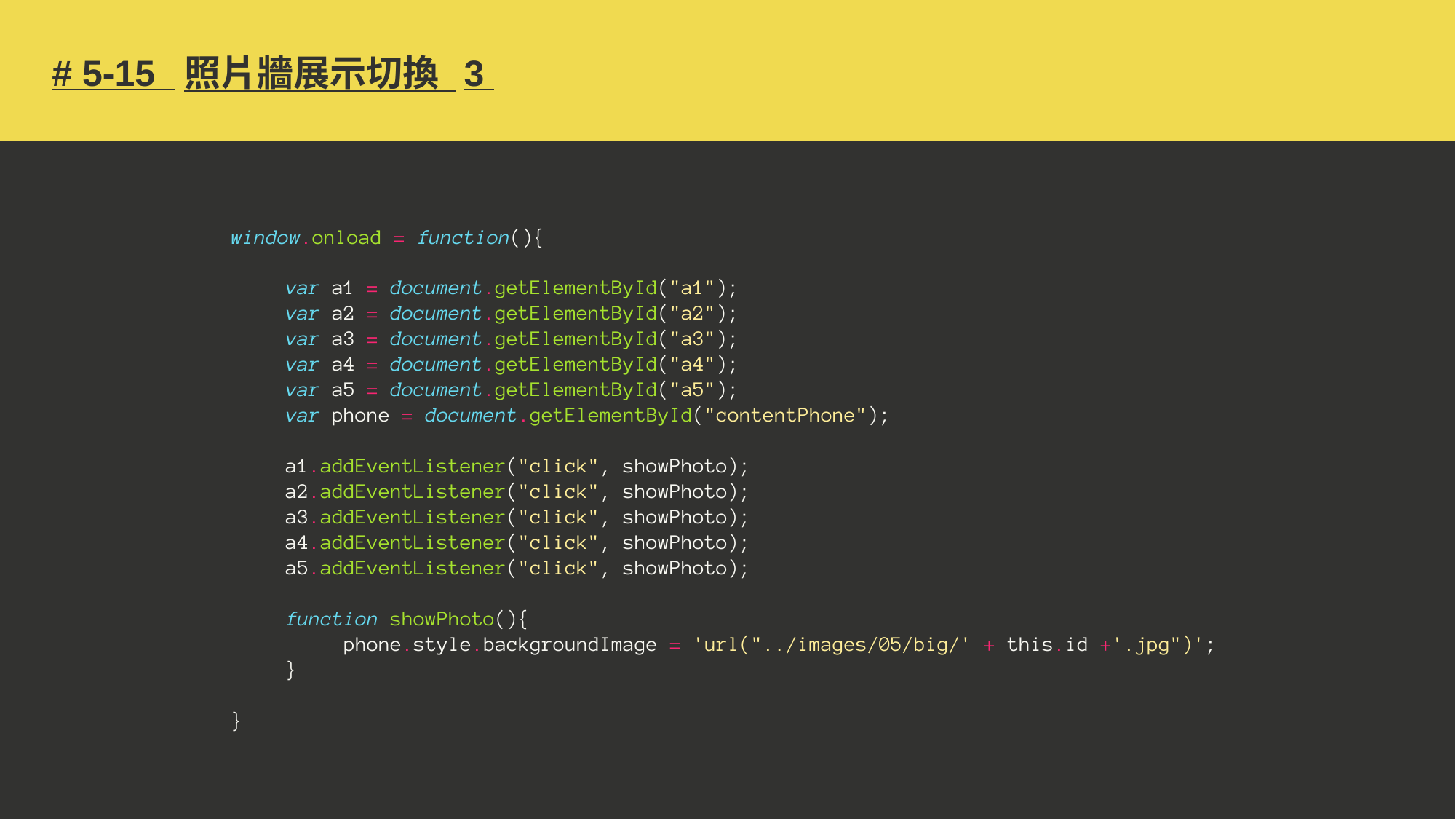

# # 5-15  照片牆展示切換  3

window.onload = function(){

var a1 = document.getElementById("a1");
var a2 = document.getElementById("a2");
var a3 = document.getElementById("a3");
var a4 = document.getElementById("a4");
var a5 = document.getElementById("a5");
var phone = document.getElementById("contentPhone");
a1.addEventListener("click", showPhoto);
a2.addEventListener("click", showPhoto);
a3.addEventListener("click", showPhoto);
a4.addEventListener("click", showPhoto);
a5.addEventListener("click", showPhoto);
function showPhoto(){
     phone.style.backgroundImage = 'url("../images/05/big/' + this.id +'.jpg")';
}
}